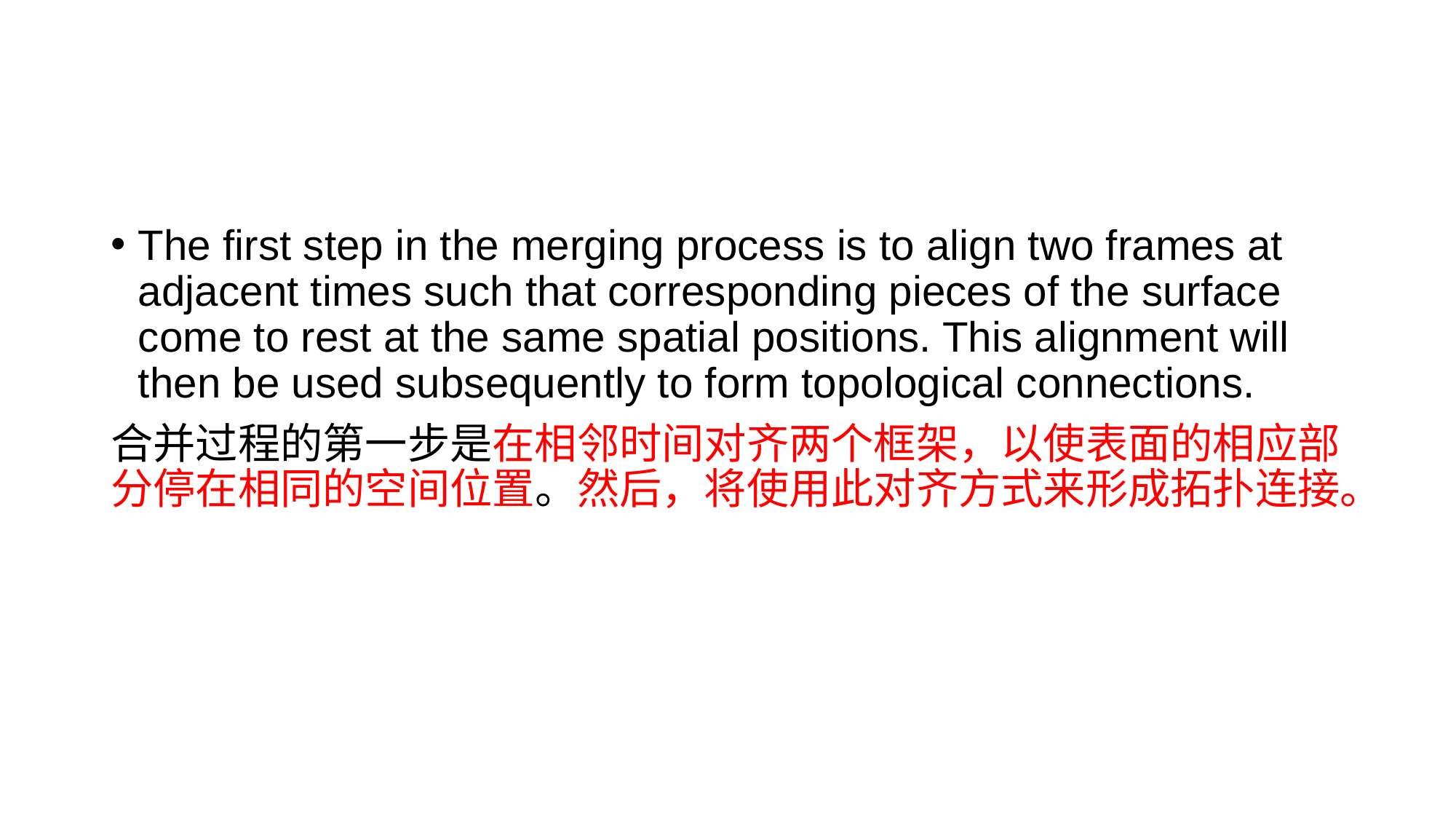

#
The first step in the merging process is to align two frames at adjacent times such that corresponding pieces of the surface come to rest at the same spatial positions. This alignment will then be used subsequently to form topological connections.
合并过程的第一步是在相邻时间对齐两个框架，以使表面的相应部分停在相同的空间位置。然后，将使用此对齐方式来形成拓扑连接。